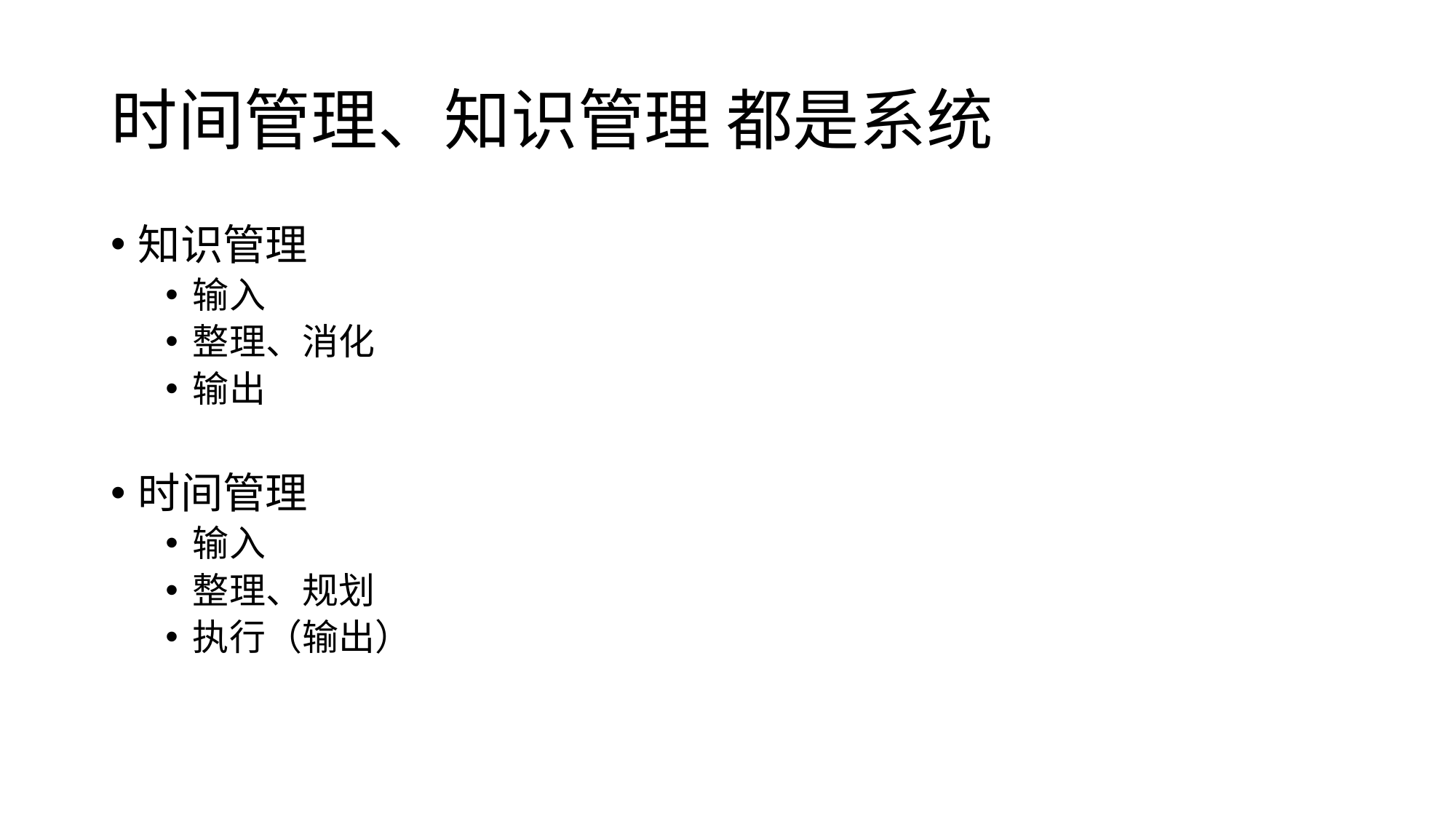

# 时间管理、知识管理 都是系统
知识管理
输入
整理、消化
输出

时间管理
输入
整理、规划
执行（输出）